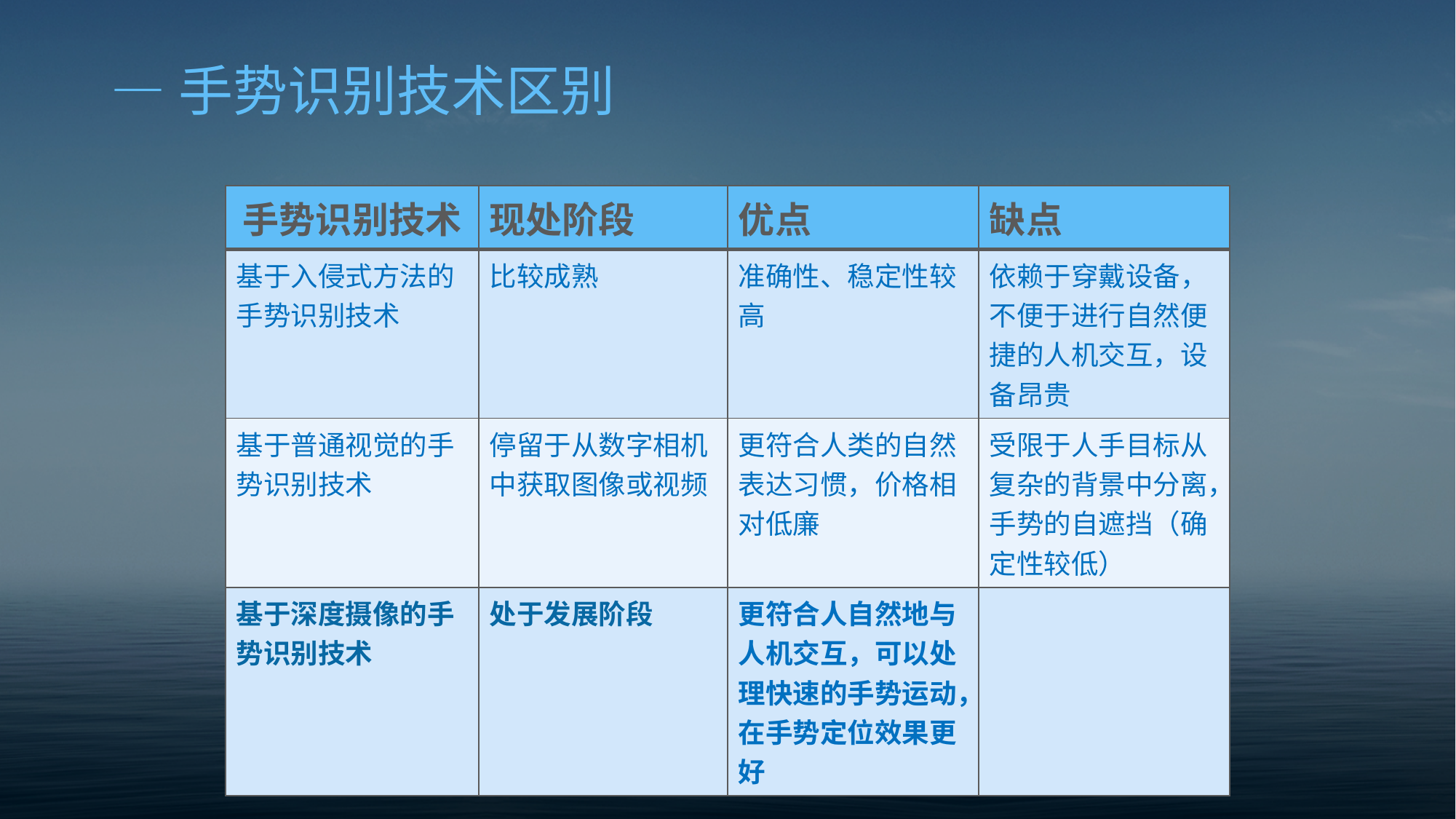

# —手势识别技术区别
| 手势识别技术 | 现处阶段 | 优点 | 缺点 |
| --- | --- | --- | --- |
| 基于入侵式方法的手势识别技术 | 比较成熟 | 准确性、稳定性较高 | 依赖于穿戴设备，不便于进行自然便捷的人机交互，设备昂贵 |
| 基于普通视觉的手势识别技术 | 停留于从数字相机中获取图像或视频 | 更符合人类的自然表达习惯，价格相对低廉 | 受限于人手目标从复杂的背景中分离，手势的自遮挡（确定性较低） |
| 基于深度摄像的手势识别技术 | 处于发展阶段 | 更符合人自然地与人机交互，可以处理快速的手势运动，在手势定位效果更好 |  |